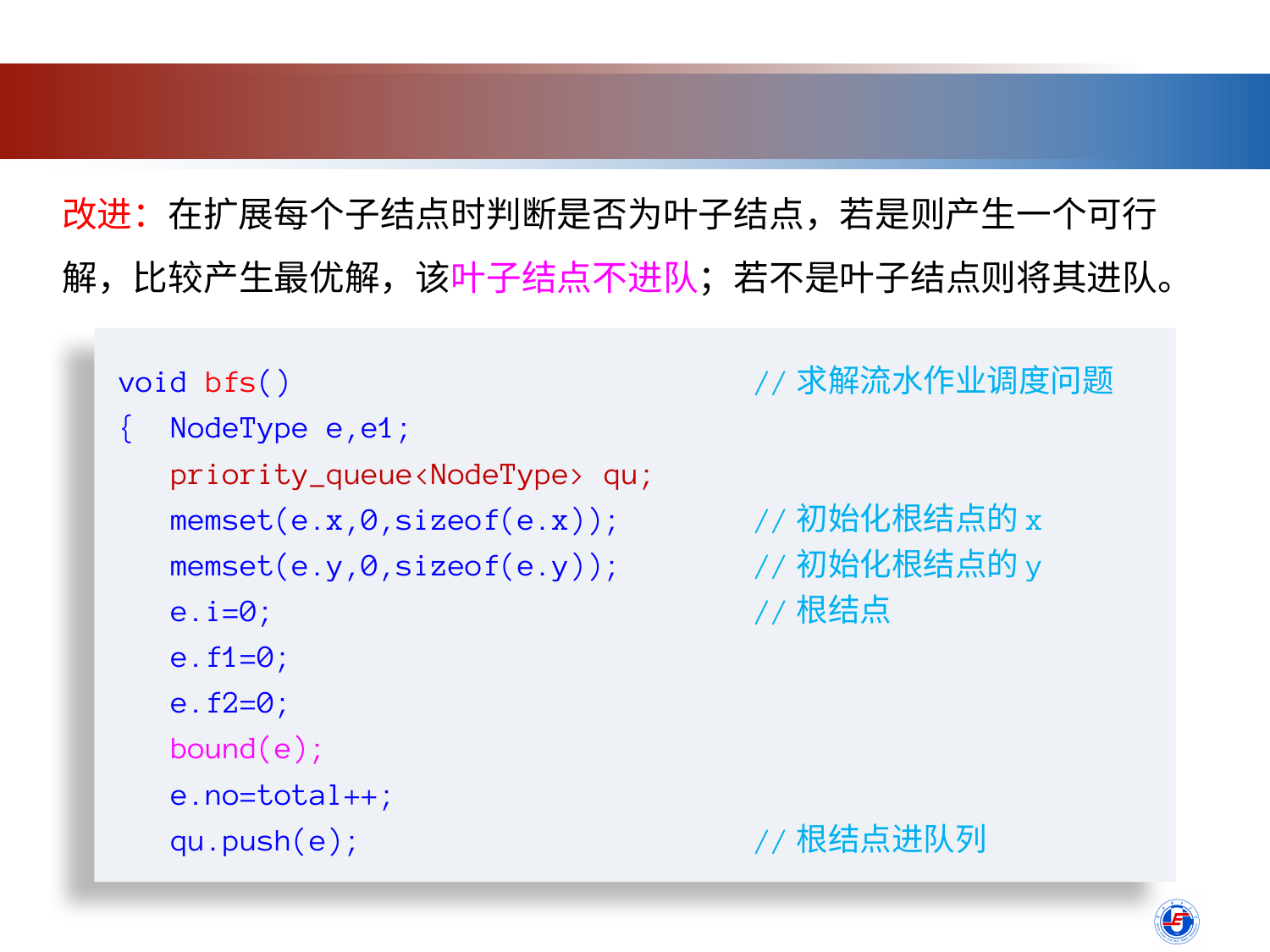

改进：在扩展每个子结点时判断是否为叶子结点，若是则产生一个可行解，比较产生最优解，该叶子结点不进队；若不是叶子结点则将其进队。
void bfs()				//求解流水作业调度问题
{  NodeType e,e1;
   priority_queue<NodeType> qu;
   memset(e.x,0,sizeof(e.x));	 	//初始化根结点的x
   memset(e.y,0,sizeof(e.y));		//初始化根结点的y
   e.i=0;				//根结点
   e.f1=0;
   e.f2=0;
   bound(e);
   e.no=total++;
   qu.push(e);				//根结点进队列